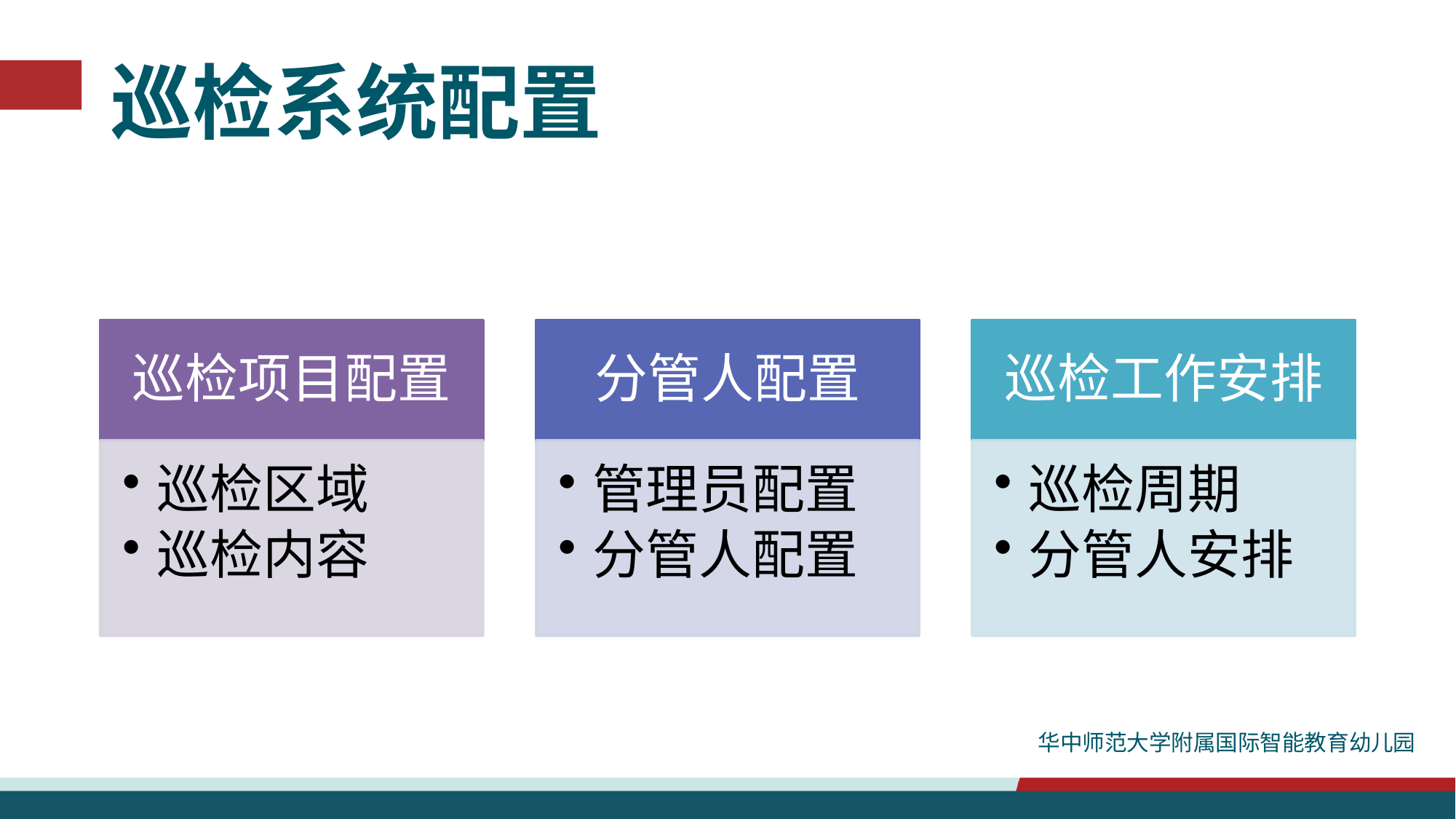

# 巡检系统配置

巡检项目配置
巡检区域
巡检内容
分管人配置
管理员配置
分管人配置
巡检工作安排
巡检周期
分管人安排